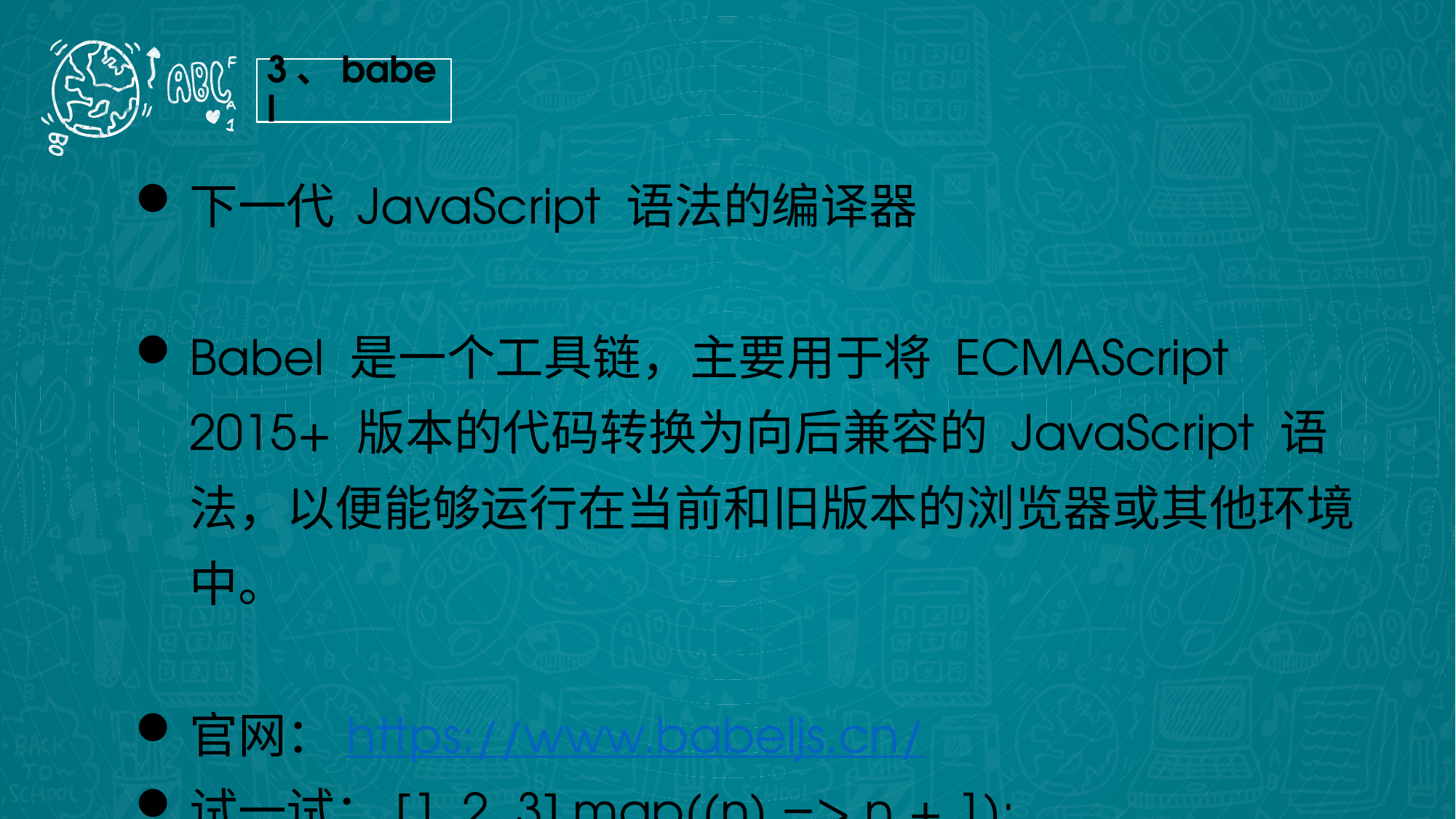

3、babel
下一代 JavaScript 语法的编译器

Babel 是一个工具链，主要用于将 ECMAScript 2015+ 版本的代码转换为向后兼容的 JavaScript 语法，以便能够运行在当前和旧版本的浏览器或其他环境中。

官网：https://www.babeljs.cn/
试一试：[1, 2, 3].map((n) => n + 1);